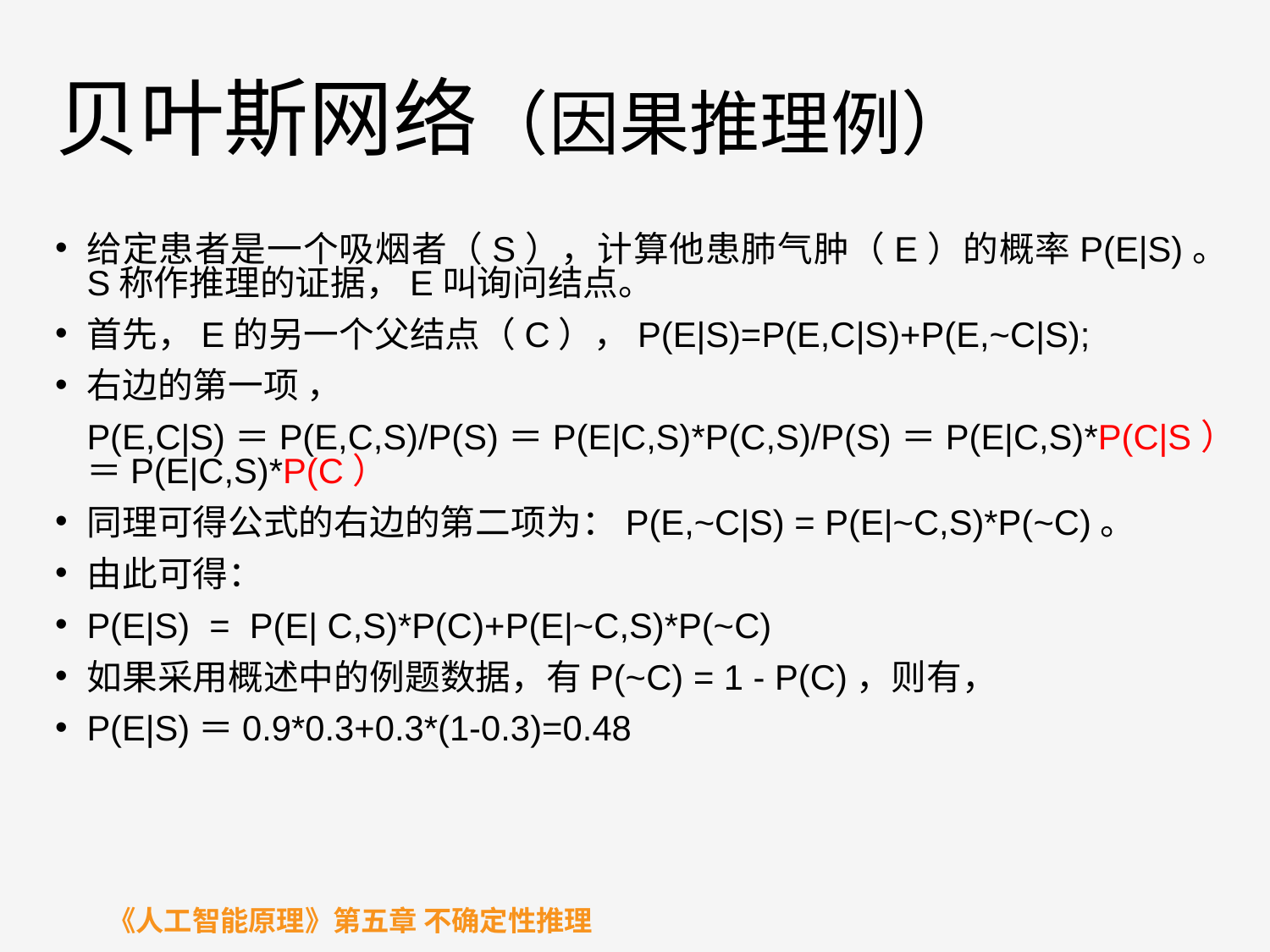

# 贝叶斯网络（因果推理例）
给定患者是一个吸烟者（S），计算他患肺气肿（E）的概率P(E|S)。S称作推理的证据，E叫询问结点。
首先，E的另一个父结点（C），P(E|S)=P(E,C|S)+P(E,~C|S);
右边的第一项 ，
	P(E,C|S)＝P(E,C,S)/P(S)＝P(E|C,S)*P(C,S)/P(S)＝P(E|C,S)*P(C|S）＝P(E|C,S)*P(C）
同理可得公式的右边的第二项为：P(E,~C|S) = P(E|~C,S)*P(~C)。
由此可得：
P(E|S)  =  P(E| C,S)*P(C)+P(E|~C,S)*P(~C)
如果采用概述中的例题数据，有P(~C) = 1 - P(C)，则有，
P(E|S)＝0.9*0.3+0.3*(1-0.3)=0.48

《人工智能原理》第五章 不确定性推理